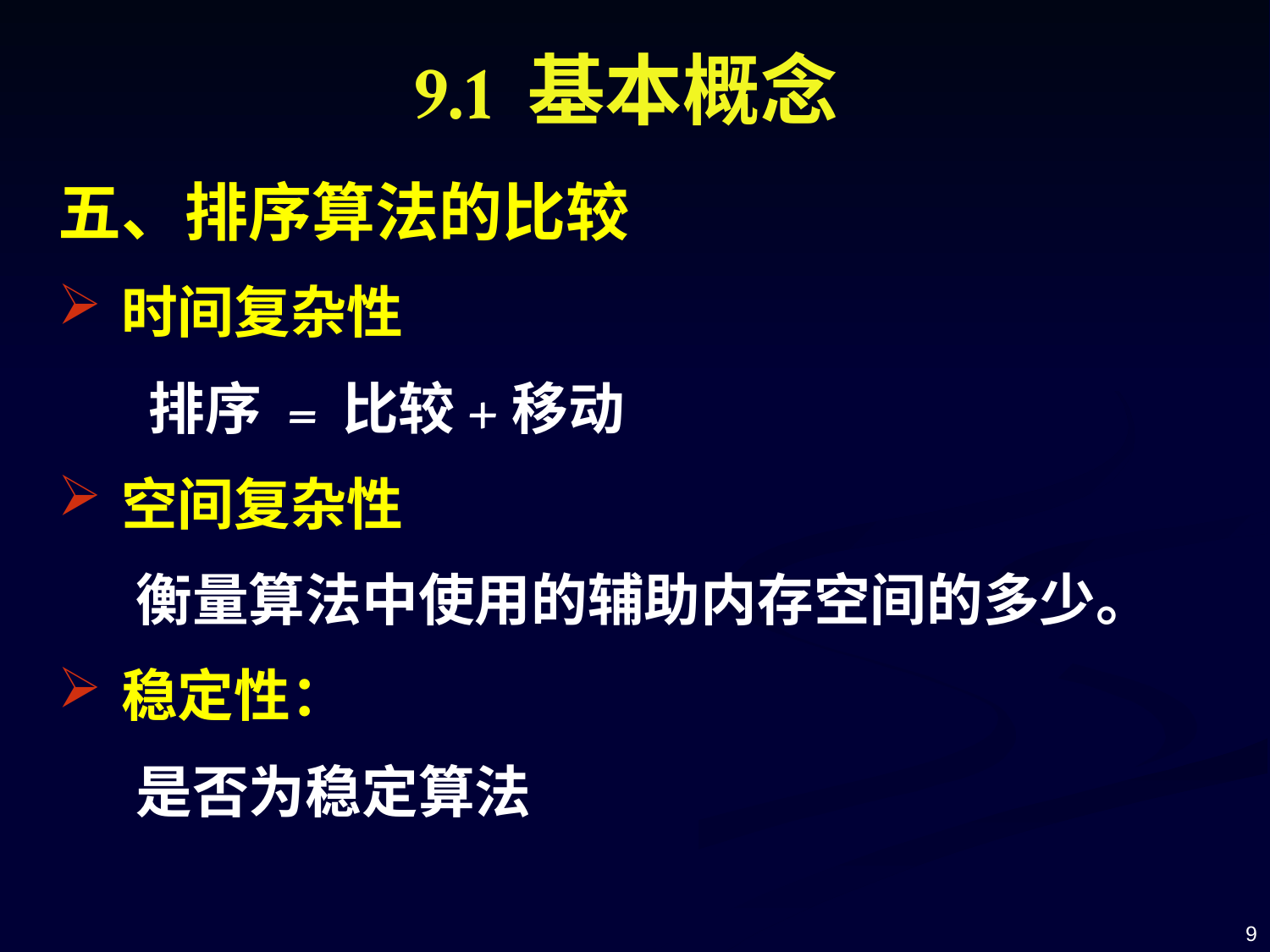

# 9.1 基本概念
五、排序算法的比较
时间复杂性
      排序 = 比较+移动
空间复杂性
     衡量算法中使用的辅助内存空间的多少。
稳定性：
     是否为稳定算法
9